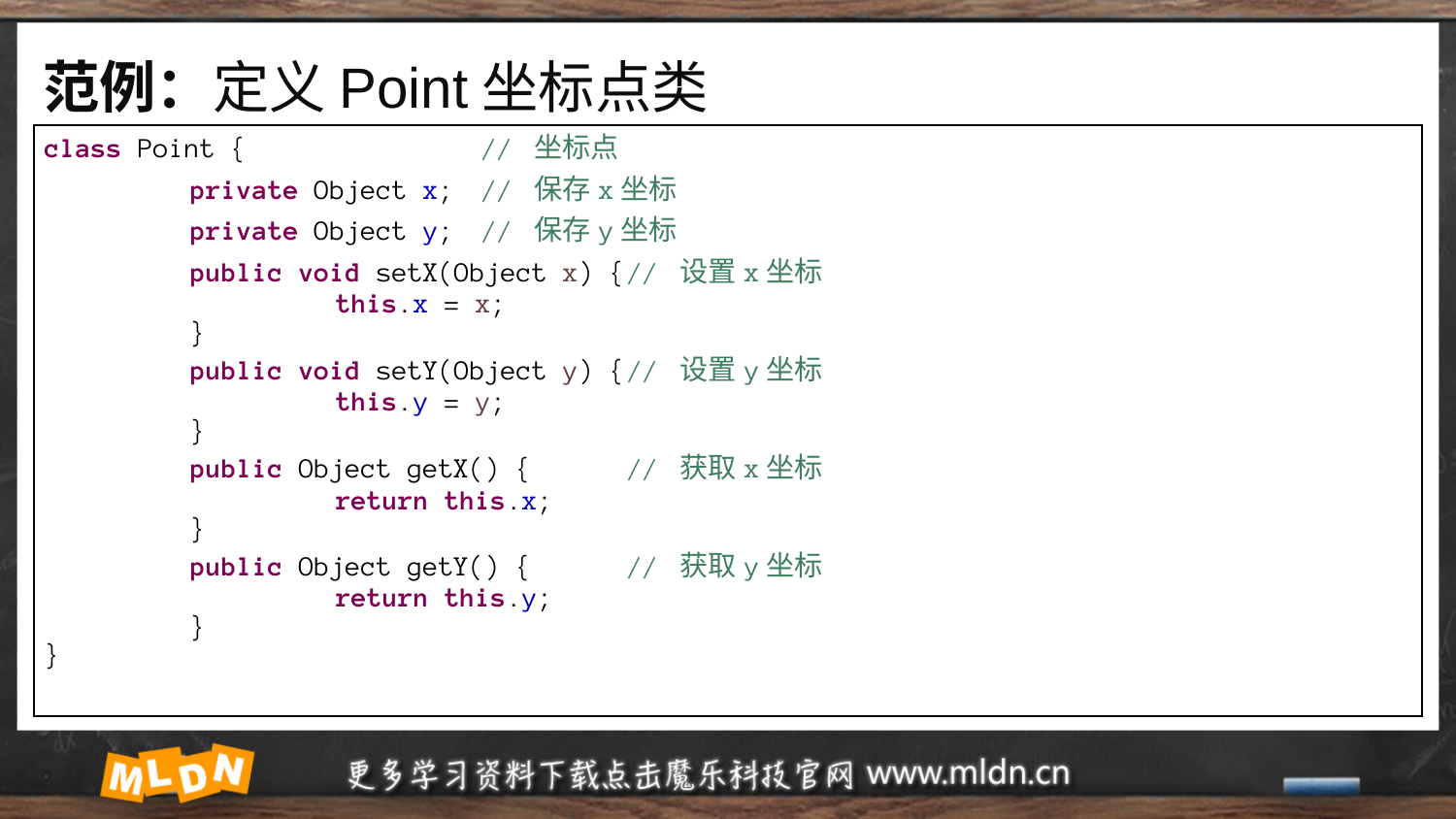

# 范例：定义Point坐标点类
| class Point { // 坐标点 private Object x; // 保存x坐标 private Object y; // 保存y坐标 public void setX(Object x) { // 设置x坐标 this.x = x; } public void setY(Object y) { // 设置y坐标 this.y = y; } public Object getX() { // 获取x坐标 return this.x; } public Object getY() { // 获取y坐标 return this.y; } } |
| --- |